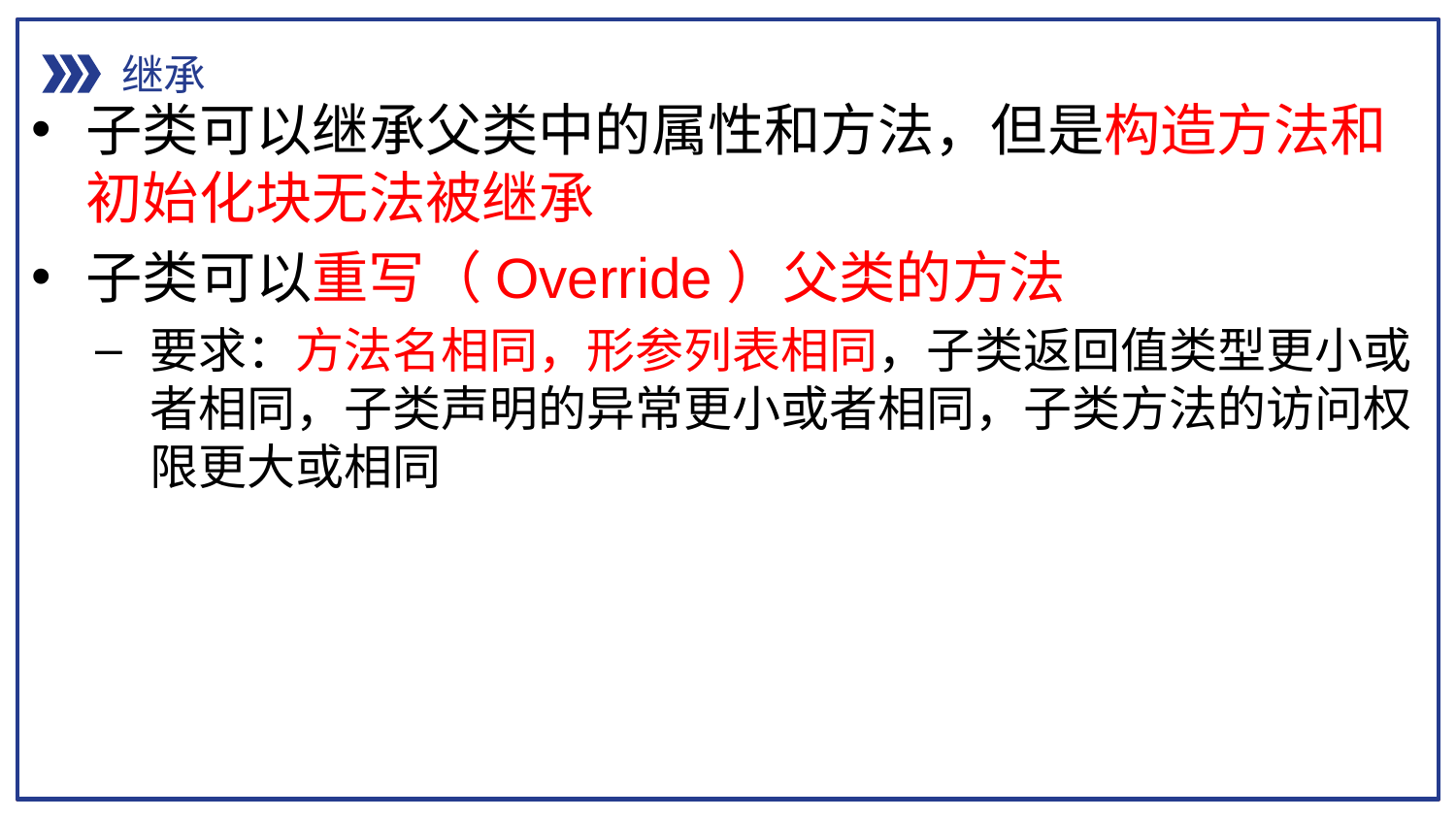

继承

子类可以继承父类中的属性和方法，但是构造方法和初始化块无法被继承
子类可以重写（Override）父类的方法
要求：方法名相同，形参列表相同，子类返回值类型更小或者相同，子类声明的异常更小或者相同，子类方法的访问权限更大或相同